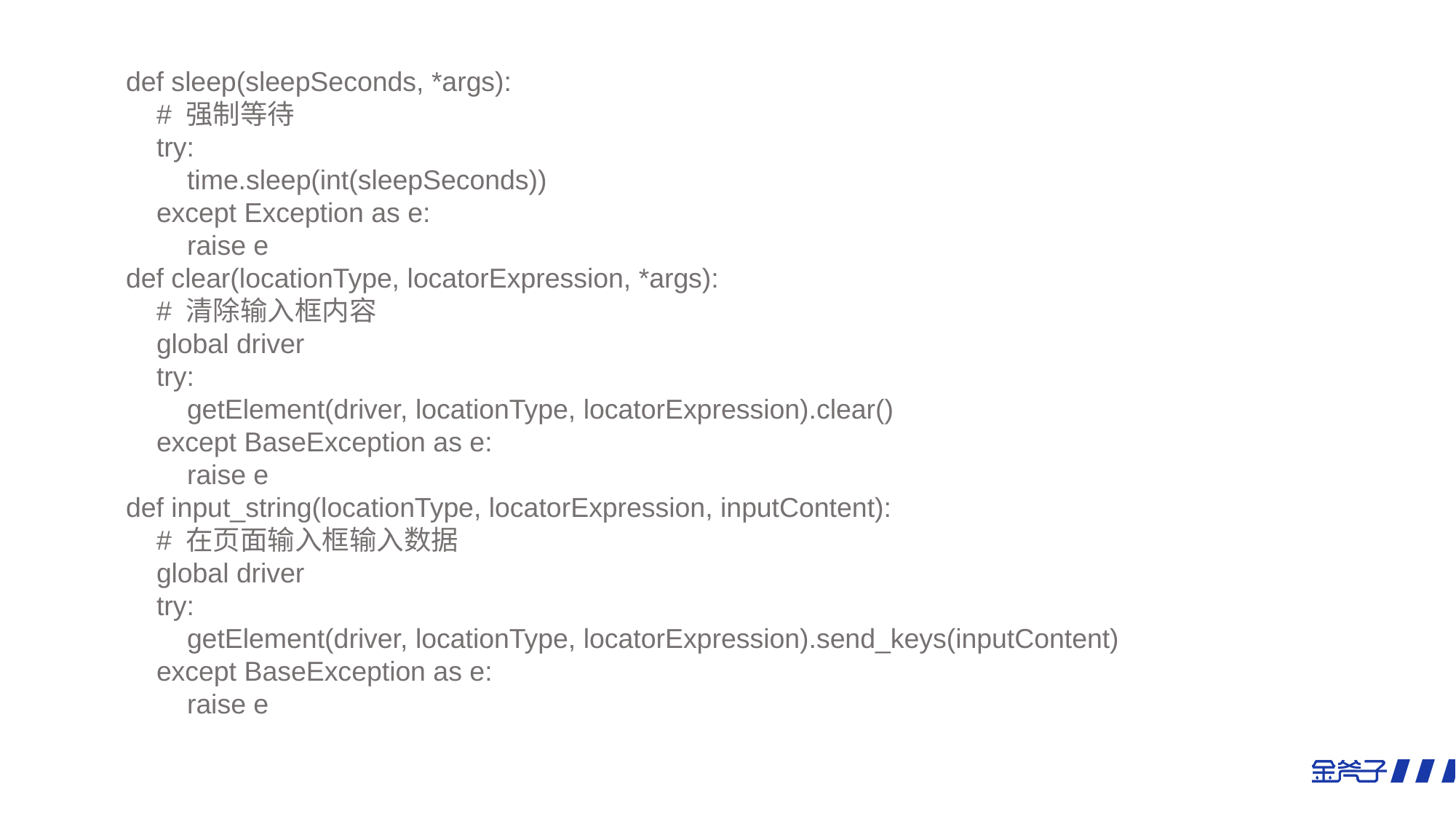

def sleep(sleepSeconds, *args):
    # 强制等待
    try:
        time.sleep(int(sleepSeconds))
    except Exception as e:
        raise e
def clear(locationType, locatorExpression, *args):
    # 清除输入框内容
    global driver
    try:
        getElement(driver, locationType, locatorExpression).clear()
    except BaseException as e:
        raise e
def input_string(locationType, locatorExpression, inputContent):
    # 在页面输入框输入数据
    global driver
    try:
        getElement(driver, locationType, locatorExpression).send_keys(inputContent)
    except BaseException as e:
        raise e